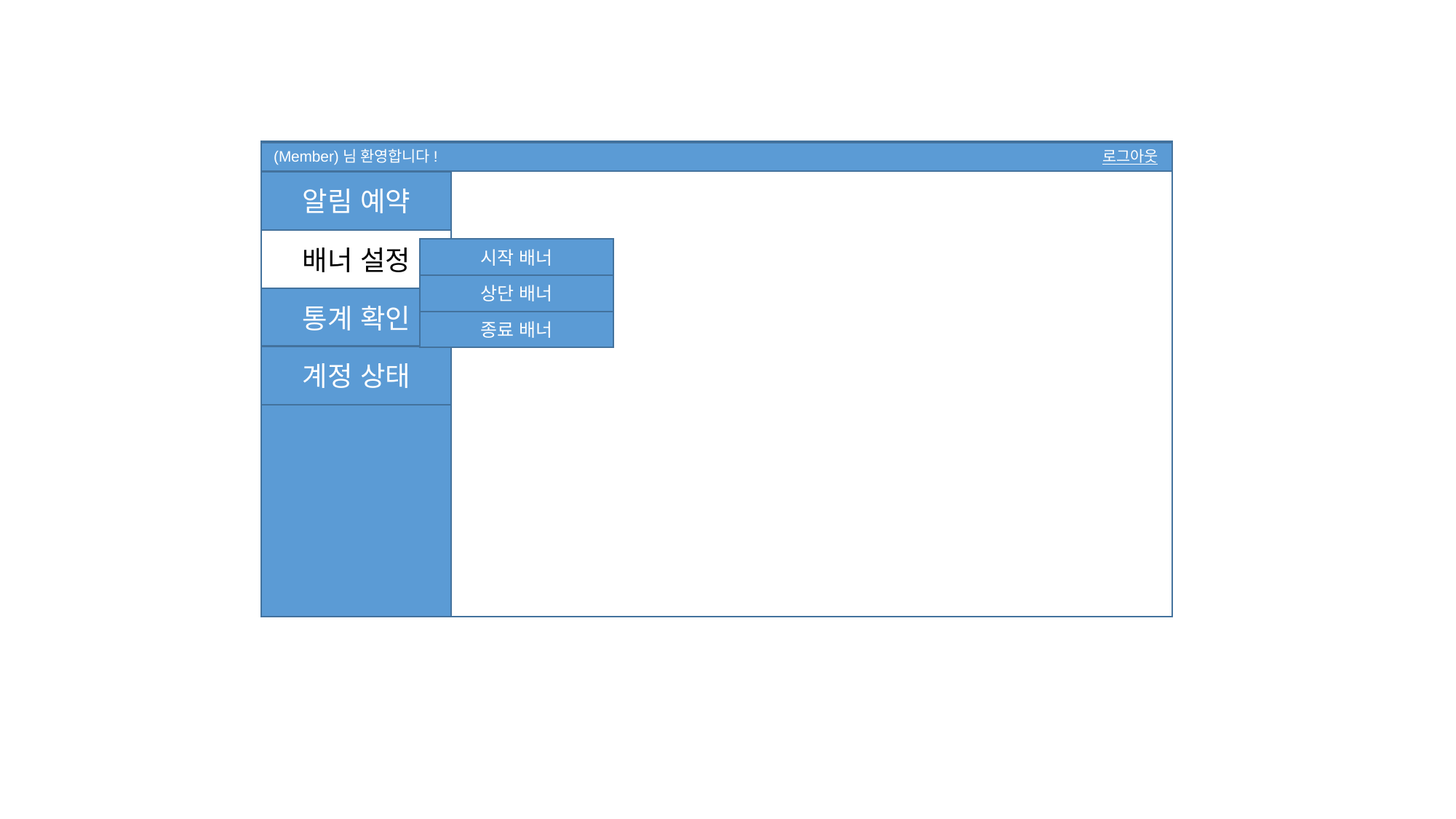

(Member)님 환영합니다!
로그아웃

알림 예약
배너 설정
통계 확인
계정 상태

시작 배너
상단 배너
종료 배너